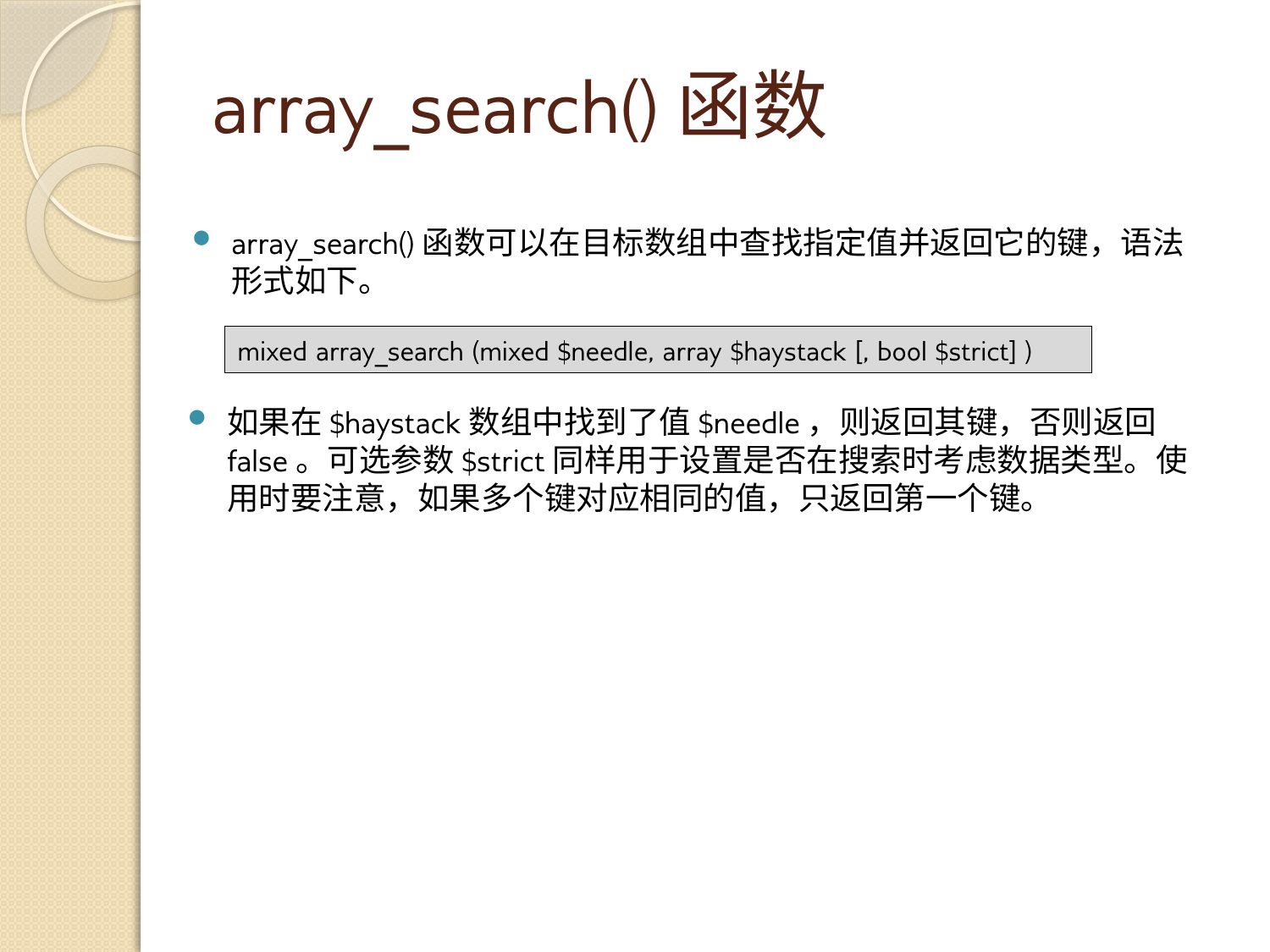

# array_search()函数
array_search()函数可以在目标数组中查找指定值并返回它的键，语法形式如下。
mixed array_search (mixed $needle, array $haystack [, bool $strict] )
如果在$haystack数组中找到了值$needle，则返回其键，否则返回false。可选参数$strict同样用于设置是否在搜索时考虑数据类型。使用时要注意，如果多个键对应相同的值，只返回第一个键。